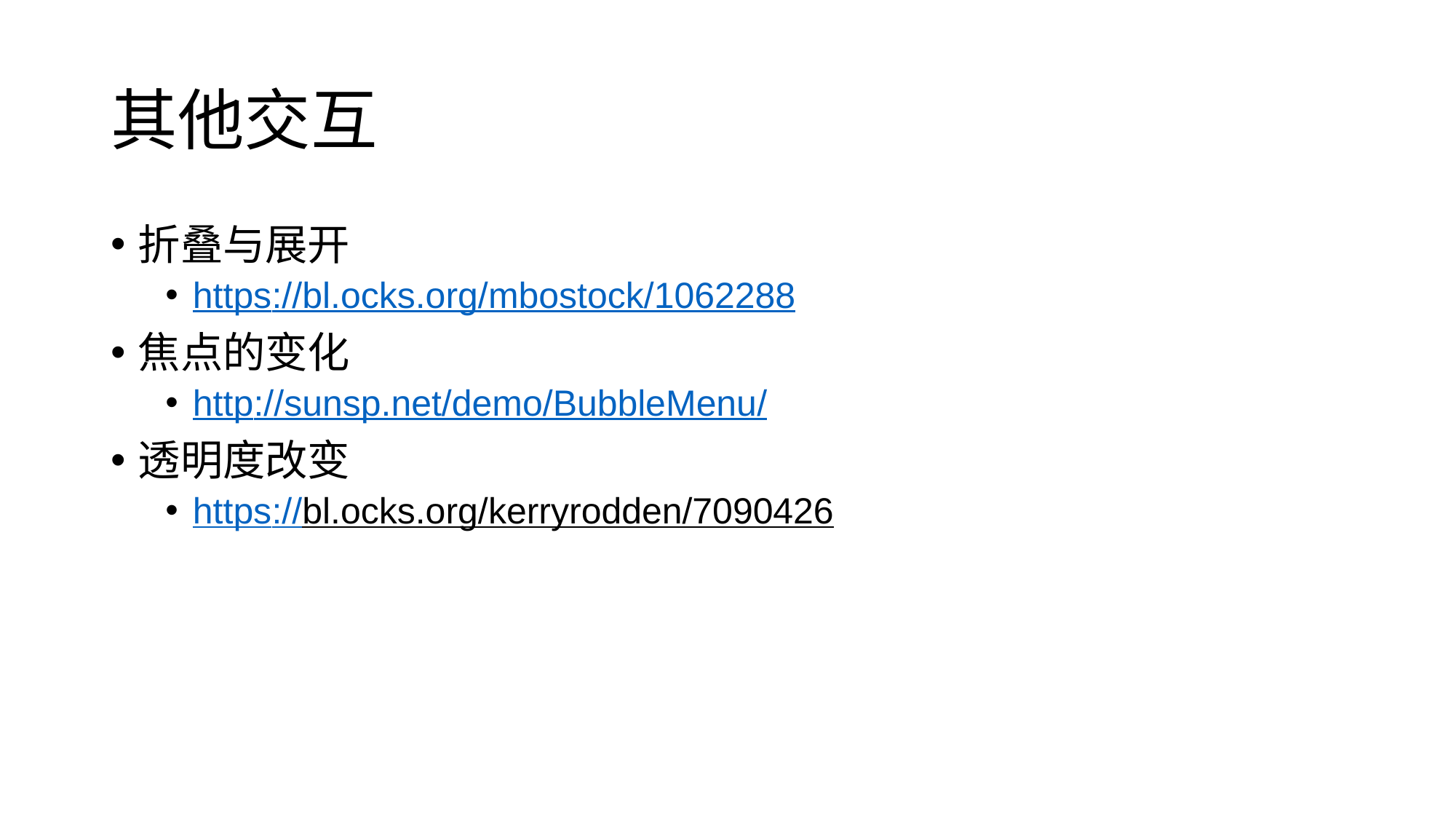

# 其他交互
折叠与展开
https://bl.ocks.org/mbostock/1062288
焦点的变化
http://sunsp.net/demo/BubbleMenu/
透明度改变
https://bl.ocks.org/kerryrodden/7090426